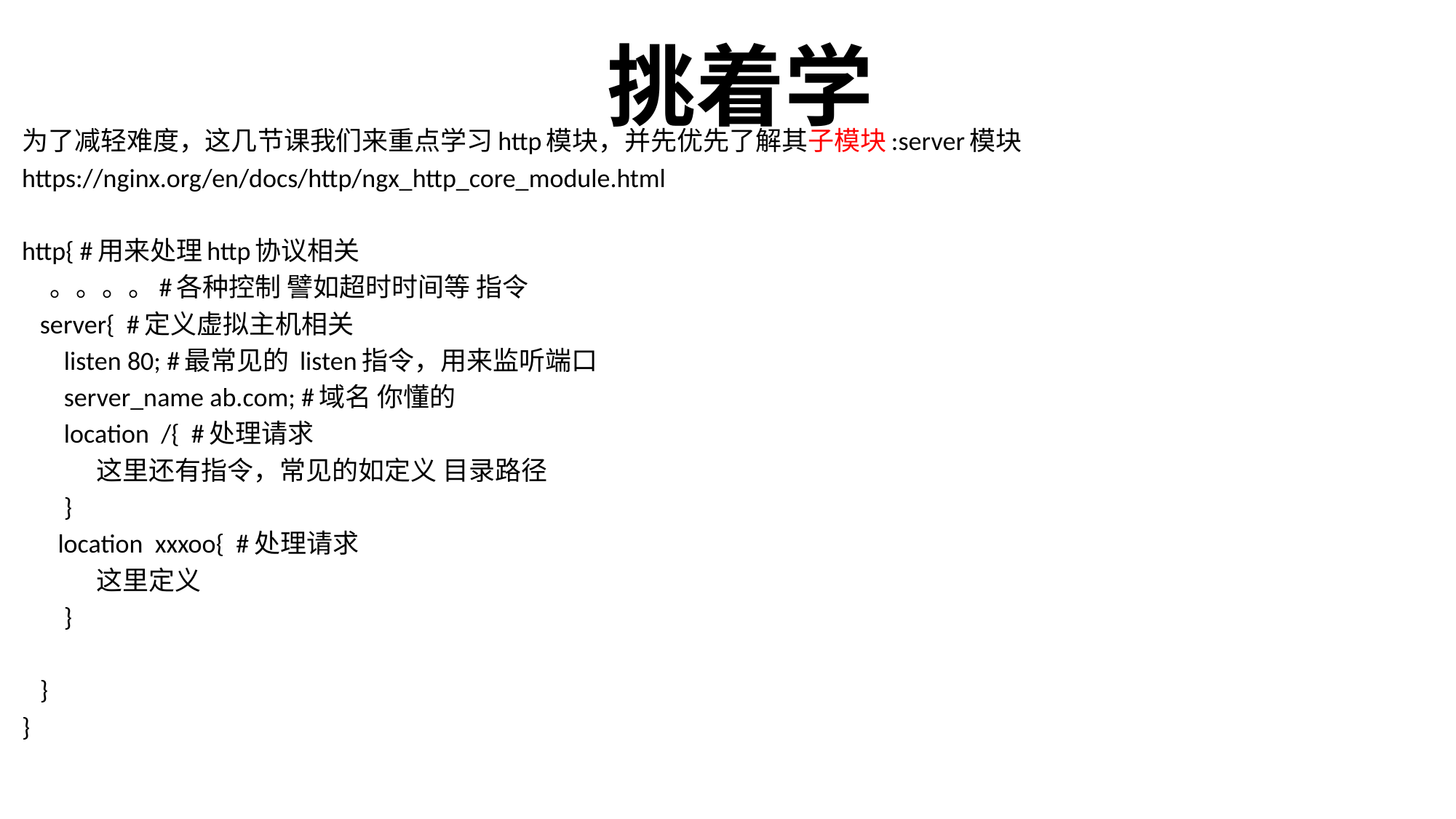

# 挑着学
为了减轻难度，这几节课我们来重点学习http模块，并先优先了解其子模块:server模块
https://nginx.org/en/docs/http/ngx_http_core_module.html

http{ #用来处理http协议相关
    。。。。#各种控制 譬如超时时间等 指令
   server{  #定义虚拟主机相关
       listen 80; #最常见的 listen指令，用来监听端口
       server_name ab.com; #域名 你懂的
       location  /{  #处理请求
            这里还有指令，常见的如定义 目录路径
       }
      location  xxxoo{  #处理请求
            这里定义
       }

   }
}